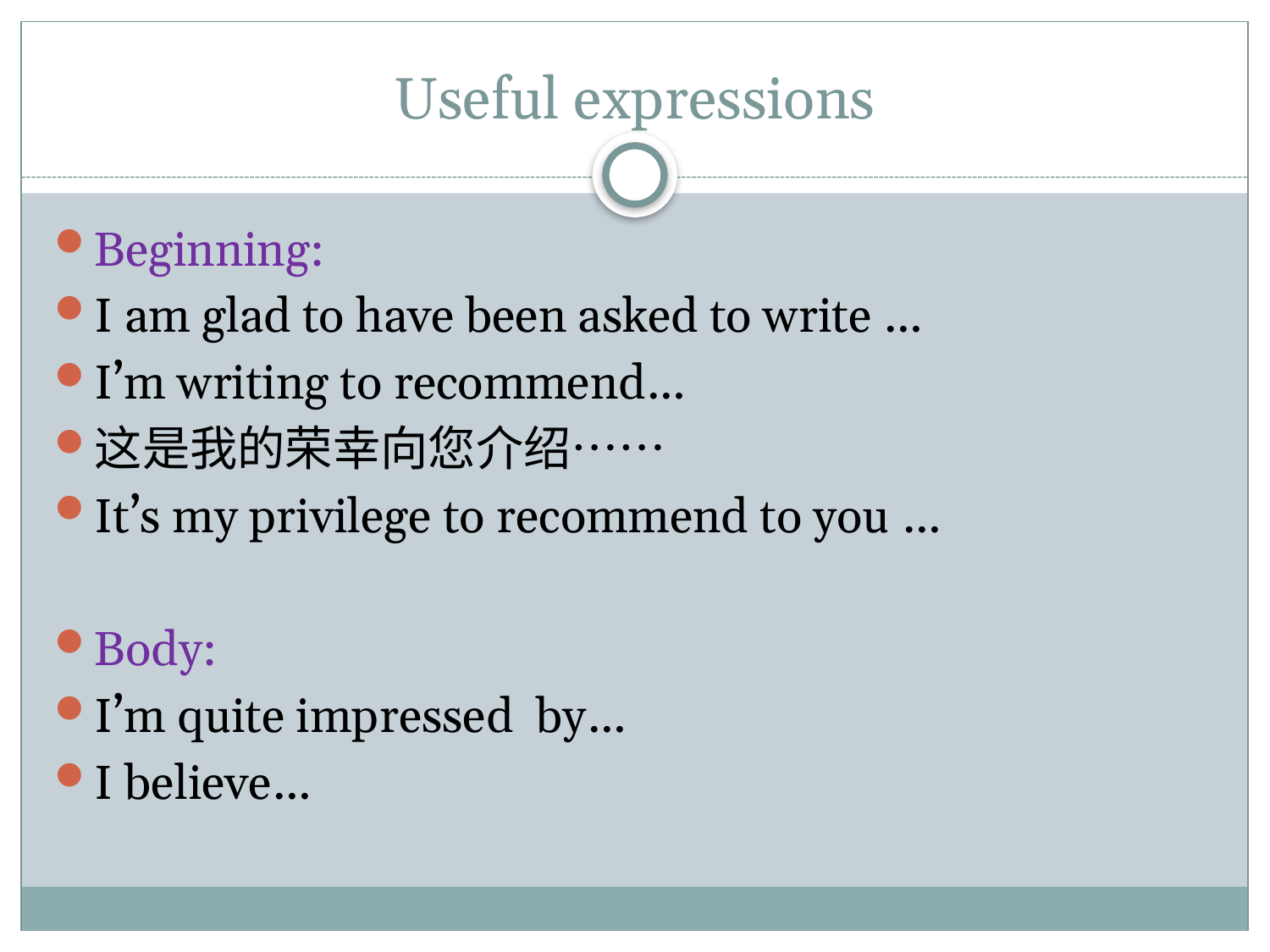

# Useful expressions
Beginning:
I am glad to have been asked to write …
I’m writing to recommend…
这是我的荣幸向您介绍……
It’s my privilege to recommend to you …

Body:
I’m quite impressed  by…
I believe…